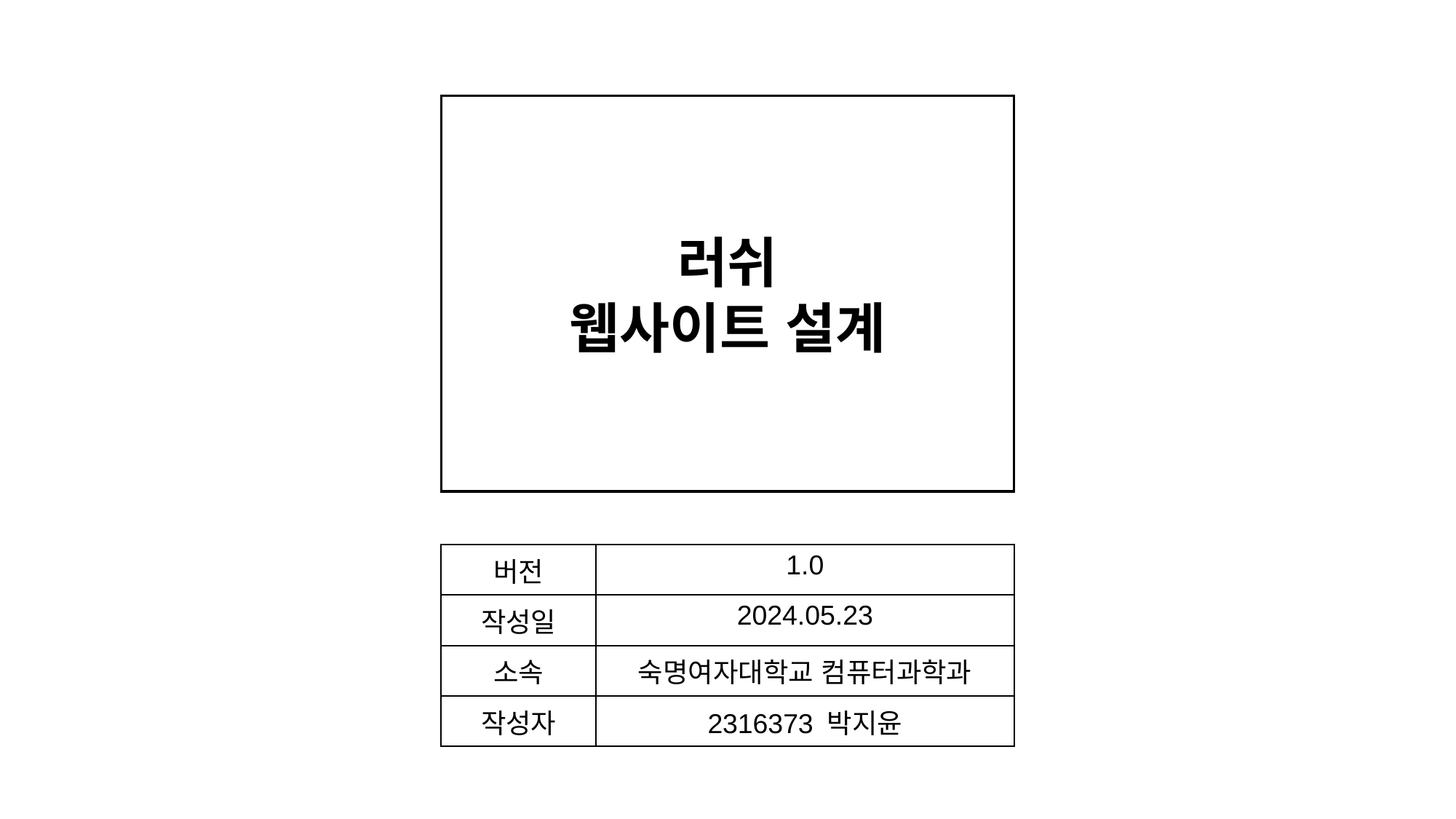

러쉬
웹사이트 설계
| 버전 | 1.0 |
| --- | --- |
| 작성일 | 2024.05.23 |
| 소속 | 숙명여자대학교 컴퓨터과학과 |
| 작성자 | 2316373 박지윤 |